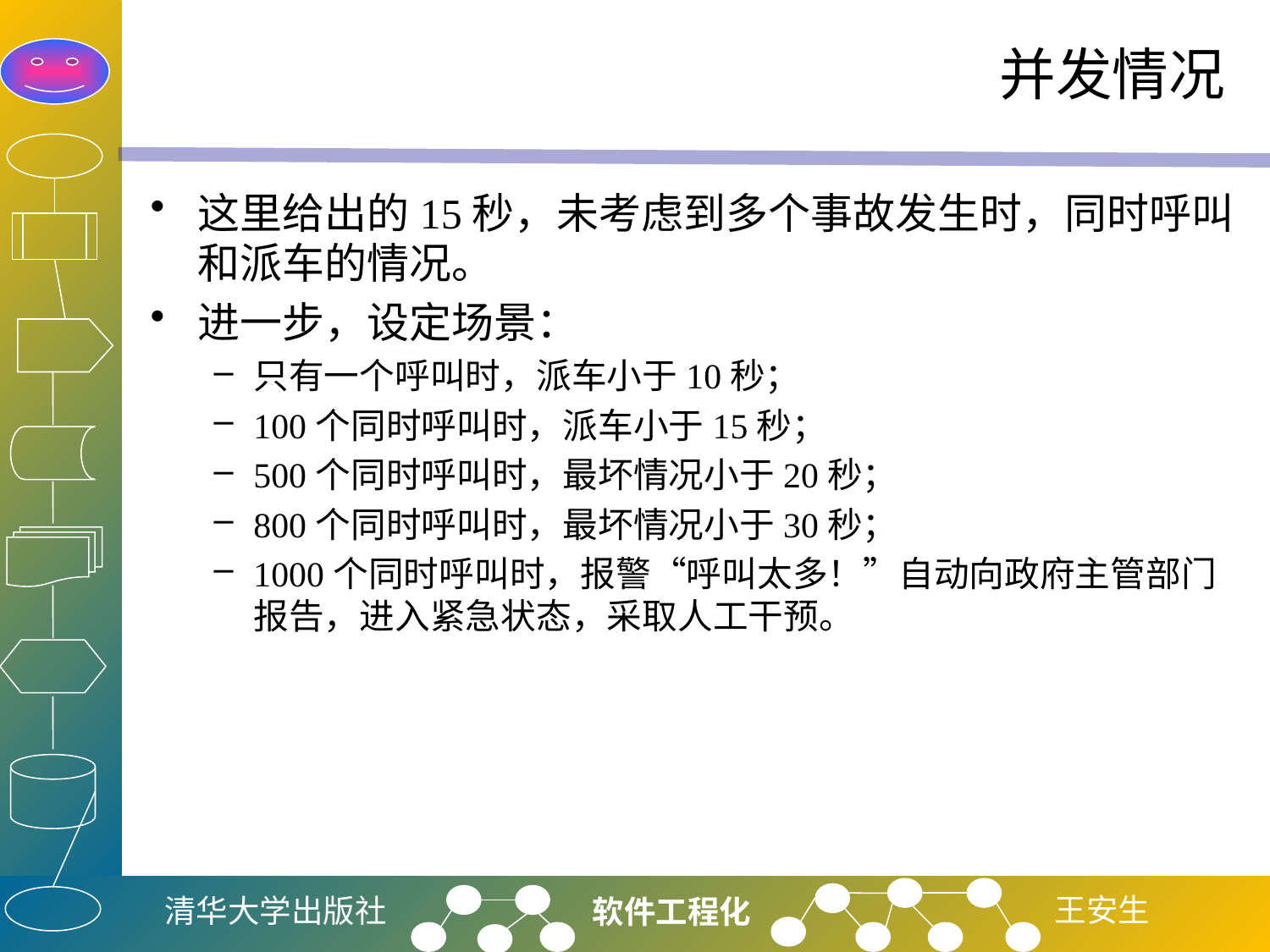

# 并发情况
这里给出的15秒，未考虑到多个事故发生时，同时呼叫和派车的情况。
进一步，设定场景：
只有一个呼叫时，派车小于10秒；
100个同时呼叫时，派车小于15秒；
500个同时呼叫时，最坏情况小于20秒；
800个同时呼叫时，最坏情况小于30秒；
1000个同时呼叫时，报警“呼叫太多！”自动向政府主管部门报告，进入紧急状态，采取人工干预。